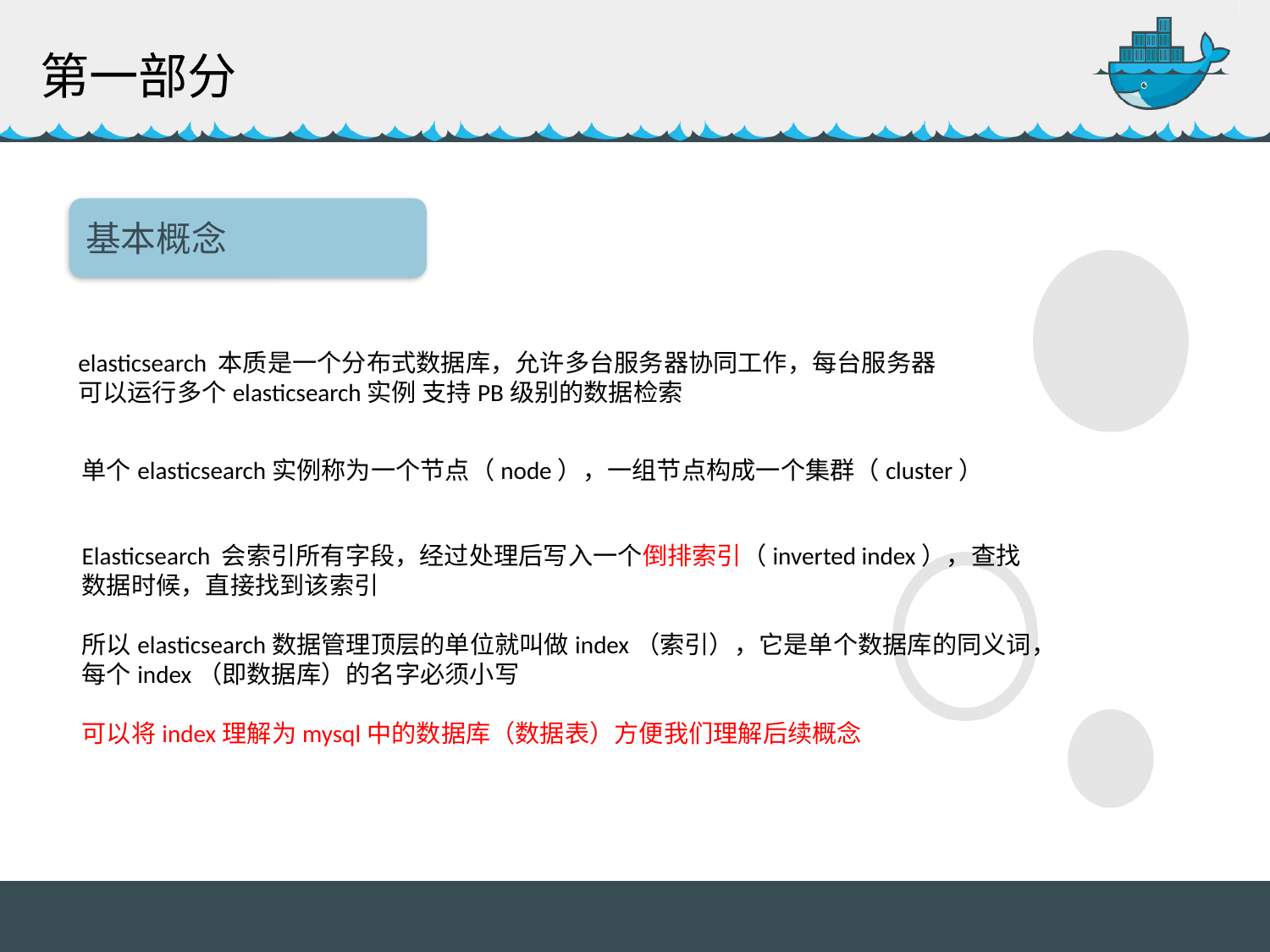

第一部分
基本概念
elasticsearch 本质是一个分布式数据库，允许多台服务器协同工作，每台服务器
可以运行多个elasticsearch实例 支持PB级别的数据检索
单个elasticsearch实例称为一个节点（node），一组节点构成一个集群（cluster）
Elasticsearch 会索引所有字段，经过处理后写入一个倒排索引（inverted index），查找数据时候，直接找到该索引

所以elasticsearch数据管理顶层的单位就叫做index（索引），它是单个数据库的同义词，每个index（即数据库）的名字必须小写

可以将index理解为mysql中的数据库（数据表）方便我们理解后续概念